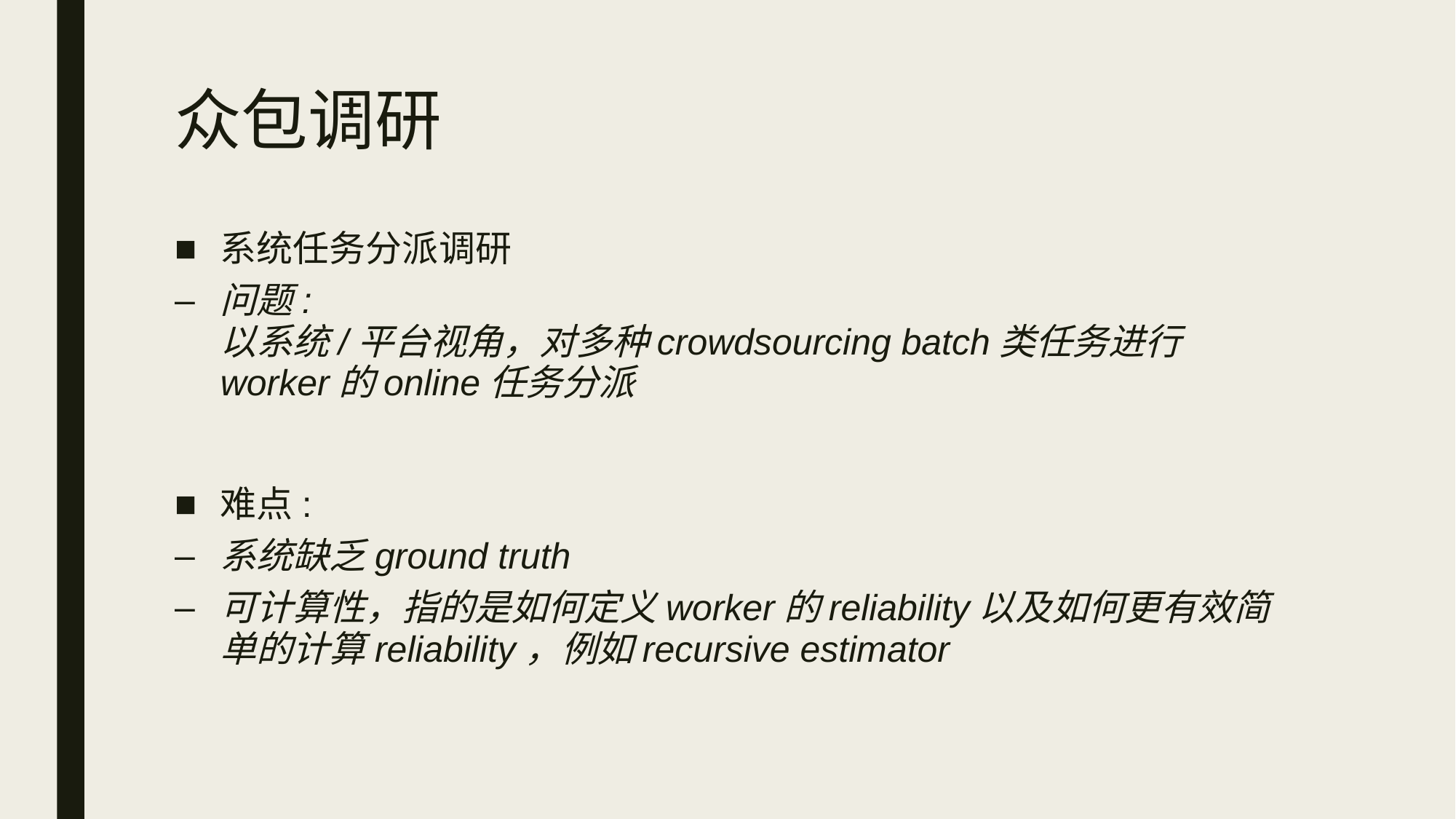

# 众包调研
系统任务分派调研
问题:
以系统/平台视角，对多种crowdsourcing batch类任务进行worker的online任务分派

难点:
系统缺乏ground truth
可计算性，指的是如何定义worker的reliability以及如何更有效简单的计算reliability，例如recursive estimator